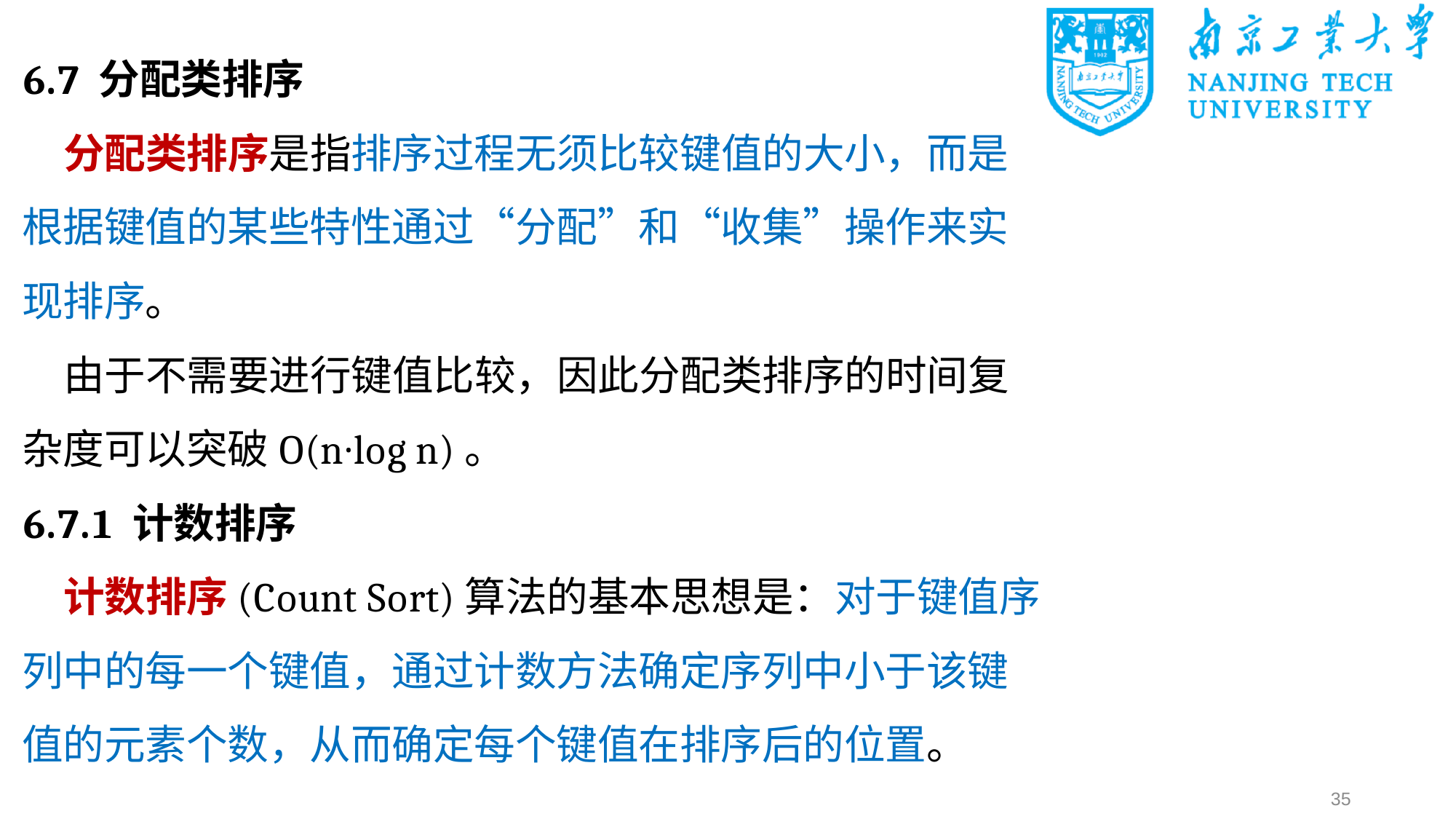

6.7 分配类排序
分配类排序是指排序过程无须比较键值的大小，而是根据键值的某些特性通过“分配”和“收集”操作来实现排序。
由于不需要进行键值比较，因此分配类排序的时间复杂度可以突破O(n∙log n)。
6.7.1 计数排序
计数排序(Count Sort)算法的基本思想是：对于键值序列中的每一个键值，通过计数方法确定序列中小于该键值的元素个数，从而确定每个键值在排序后的位置。
35